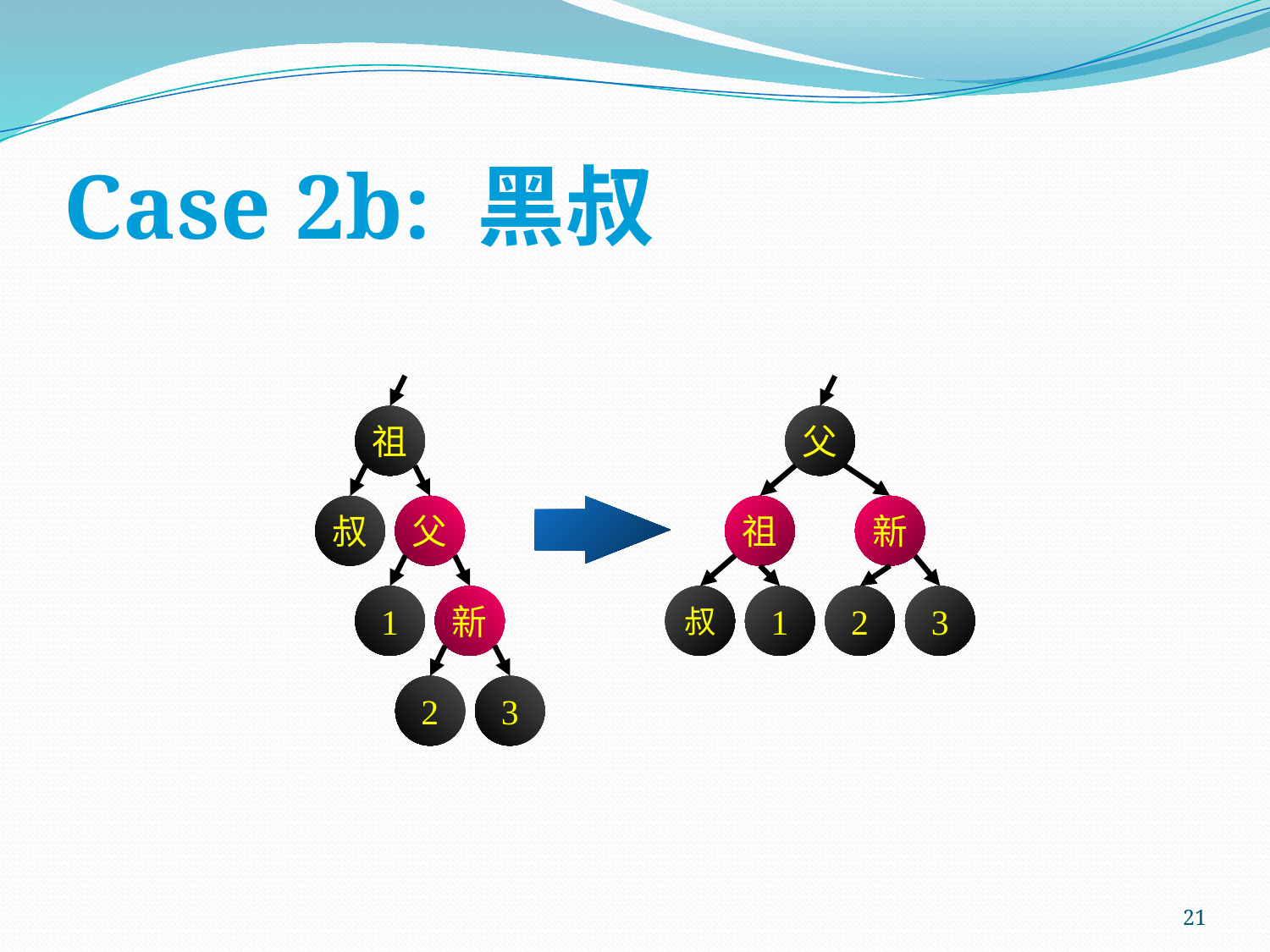

# Case 2b: 黑叔
祖
父
叔
父
祖
新

1
新
叔
1
2
3
2
3
21